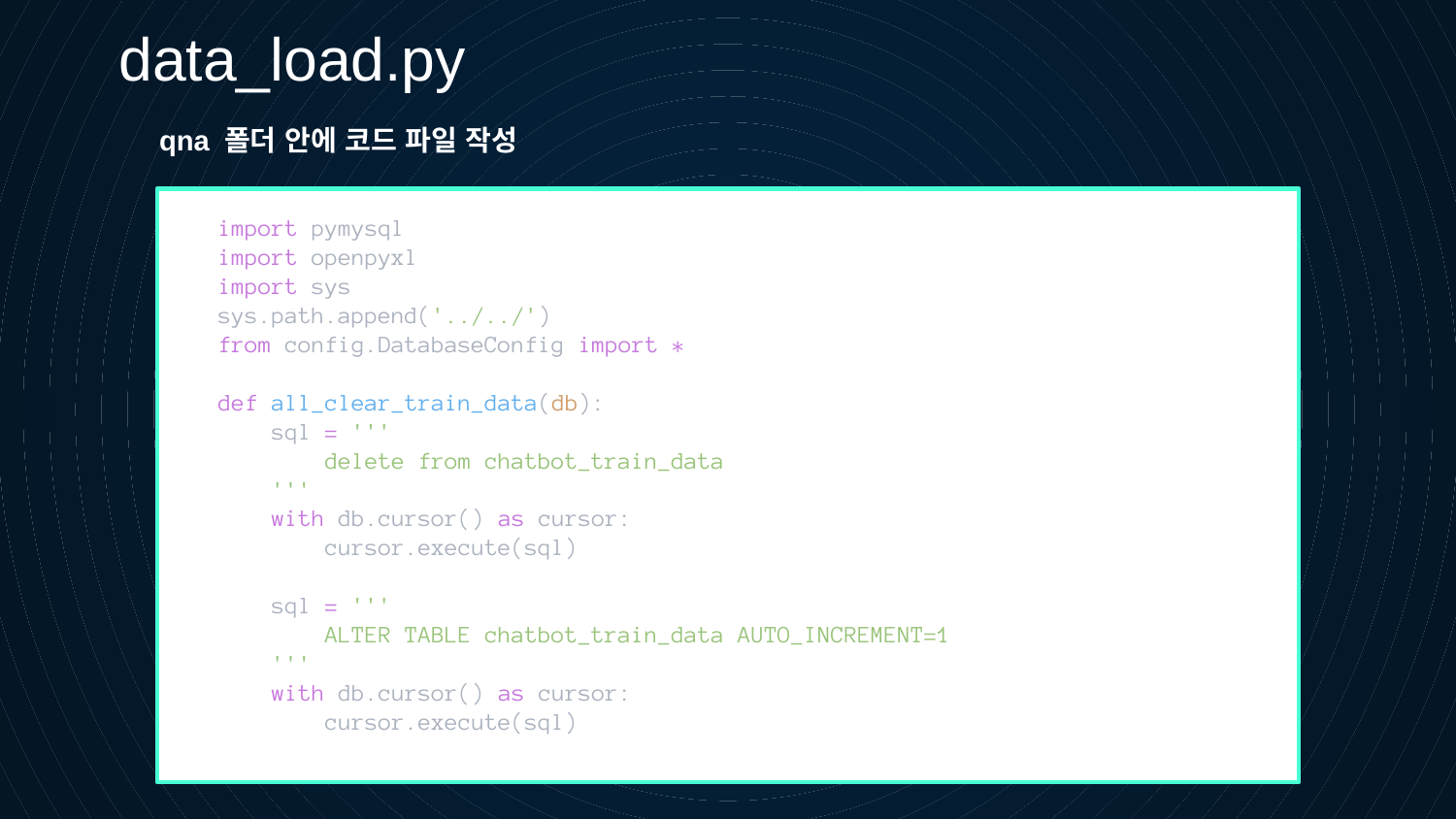

data_load.py
qna 폴더 안에 코드 파일 작성

import pymysql
import openpyxl
import sys
sys.path.append('../../')
from config.DatabaseConfig import *
def all_clear_train_data(db):
    sql = '''
        delete from chatbot_train_data
    '''
    with db.cursor() as cursor:
        cursor.execute(sql)

    sql = '''
        ALTER TABLE chatbot_train_data AUTO_INCREMENT=1
    '''
    with db.cursor() as cursor:
        cursor.execute(sql)